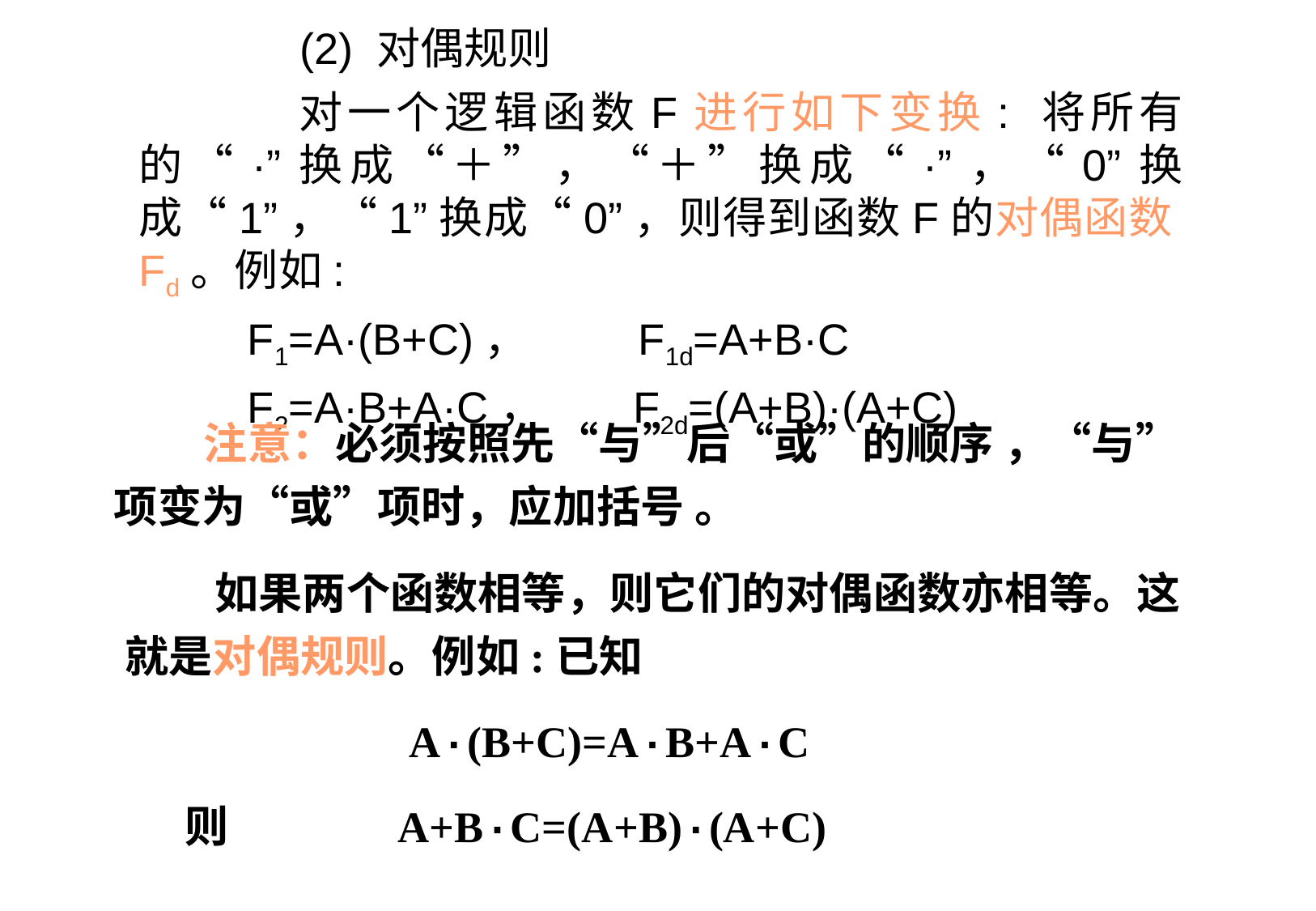

(2) 对偶规则
             对一个逻辑函数F进行如下变换: 将所有的“·”换成“＋”，“＋”换成“·”，“0”换成“1”，“1”换成“0”，则得到函数F的对偶函数Fd。例如:
             F1=A·(B+C)，          F1d=A+B·C
             F2=A·B+A·C，        F2d=(A+B)·(A+C)
        注意：必须按照先“与”后“或”的顺序 ，“与”项变为“或”项时，应加括号 。
        如果两个函数相等，则它们的对偶函数亦相等。这就是对偶规则。例如:已知
                          A·(B+C)=A·B+A·C
     则                A+B·C=(A+B)·(A+C)